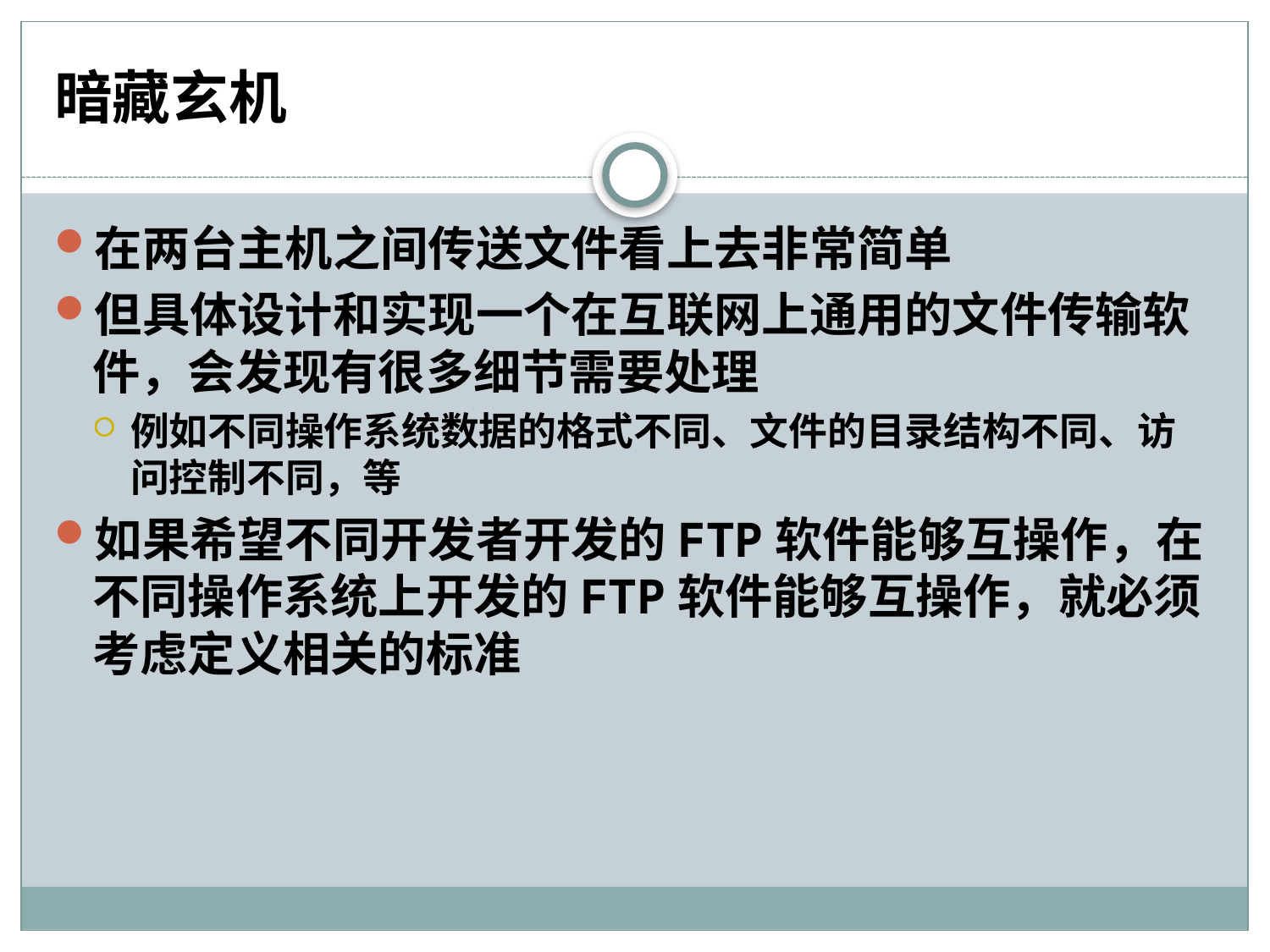

# 暗藏玄机
在两台主机之间传送文件看上去非常简单
但具体设计和实现一个在互联网上通用的文件传输软件，会发现有很多细节需要处理
例如不同操作系统数据的格式不同、文件的目录结构不同、访问控制不同，等
如果希望不同开发者开发的FTP软件能够互操作，在不同操作系统上开发的FTP软件能够互操作，就必须考虑定义相关的标准